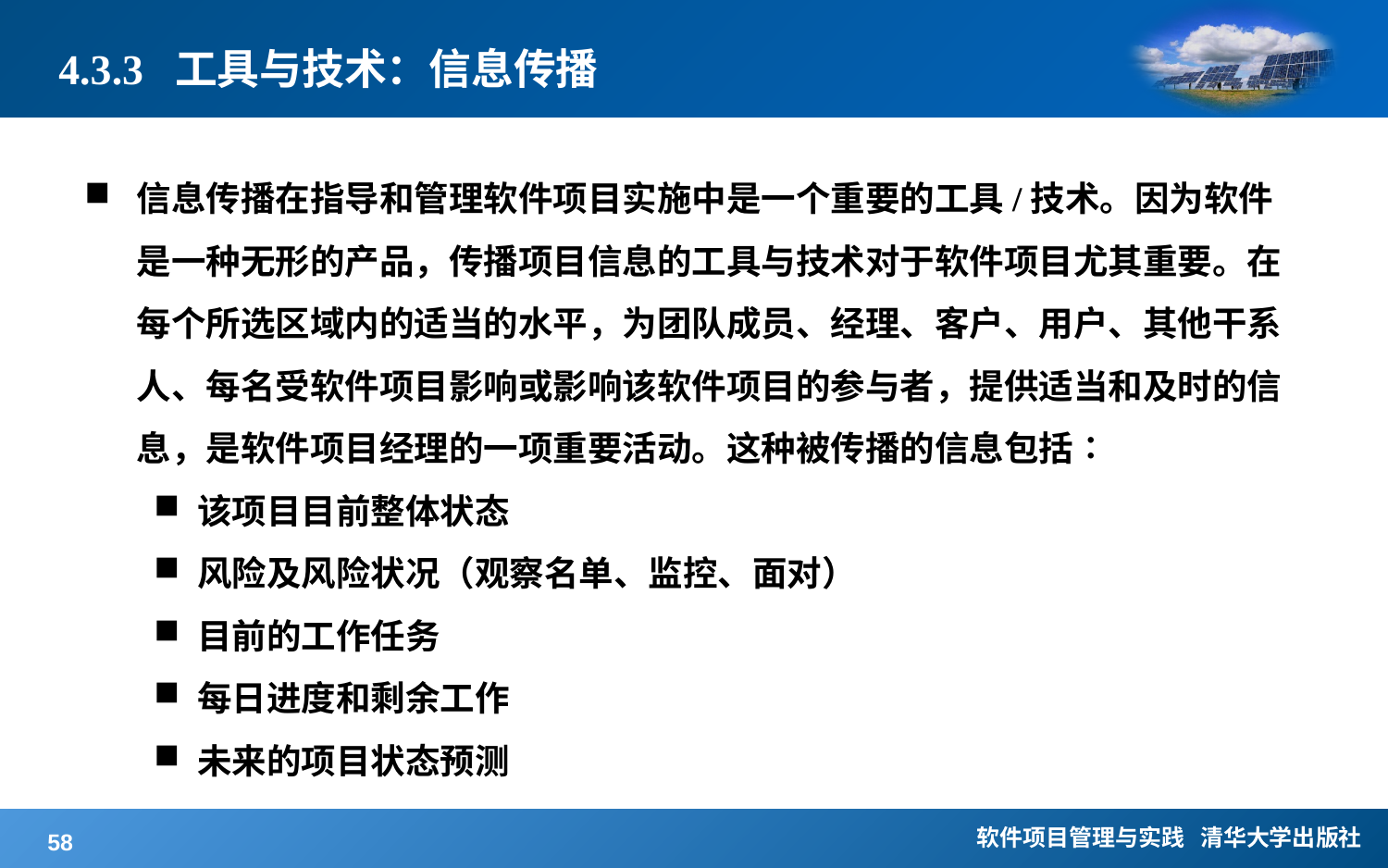

# 4.3.3  工具与技术：信息传播
信息传播在指导和管理软件项目实施中是一个重要的工具/技术。因为软件是一种无形的产品，传播项目信息的工具与技术对于软件项目尤其重要。在每个所选区域内的适当的水平，为团队成员、经理、客户、用户、其他干系人、每名受软件项目影响或影响该软件项目的参与者，提供适当和及时的信息，是软件项目经理的一项重要活动。这种被传播的信息包括∶
该项目目前整体状态
风险及风险状况（观察名单、监控、面对）
目前的工作任务
每日进度和剩余工作
未来的项目状态预测